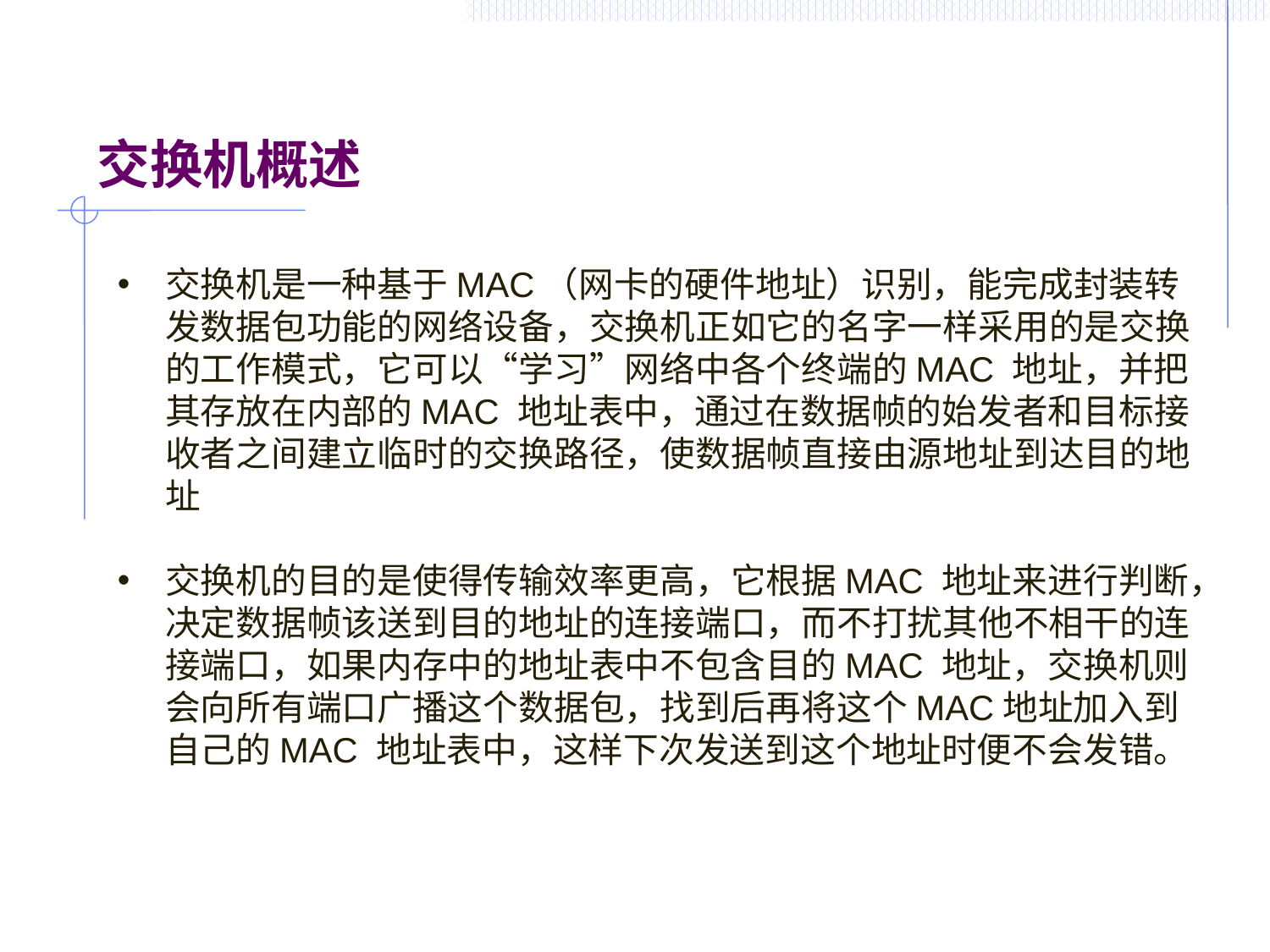

# 交换机概述
交换机是一种基于MAC（网卡的硬件地址）识别，能完成封装转发数据包功能的网络设备，交换机正如它的名字一样采用的是交换的工作模式，它可以“学习”网络中各个终端的MAC 地址，并把其存放在内部的MAC 地址表中，通过在数据帧的始发者和目标接收者之间建立临时的交换路径，使数据帧直接由源地址到达目的地址

交换机的目的是使得传输效率更高，它根据MAC 地址来进行判断，决定数据帧该送到目的地址的连接端口，而不打扰其他不相干的连接端口，如果内存中的地址表中不包含目的MAC 地址，交换机则会向所有端口广播这个数据包，找到后再将这个MAC地址加入到自己的MAC 地址表中，这样下次发送到这个地址时便不会发错。